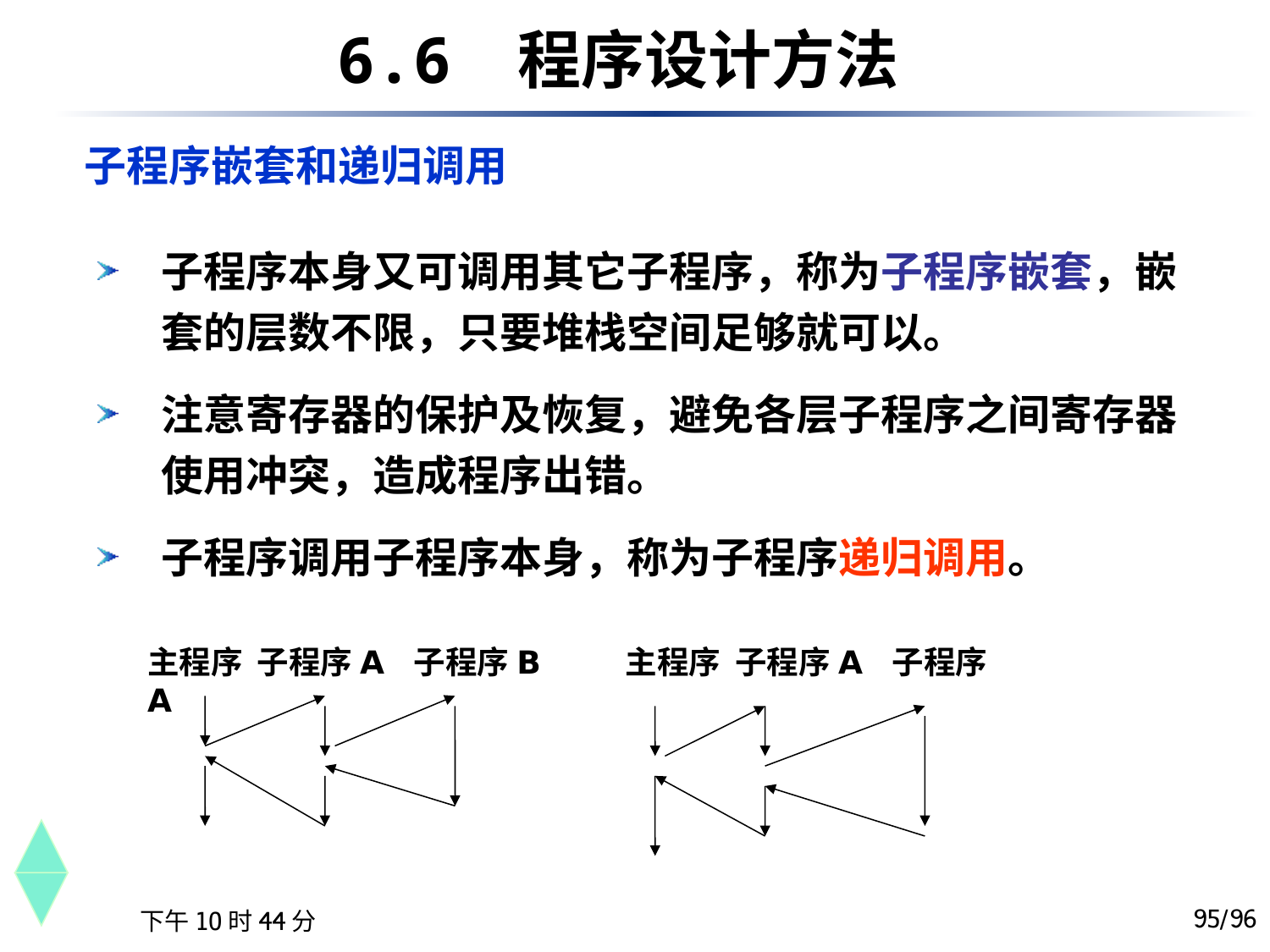

6.6	 程序设计方法
子程序嵌套和递归调用
子程序本身又可调用其它子程序，称为子程序嵌套，嵌套的层数不限，只要堆栈空间足够就可以。
注意寄存器的保护及恢复，避免各层子程序之间寄存器使用冲突，造成程序出错。
子程序调用子程序本身，称为子程序递归调用。
主程序  子程序A  子程序B       主程序  子程序A  子程序A

95/96
下午10时44分